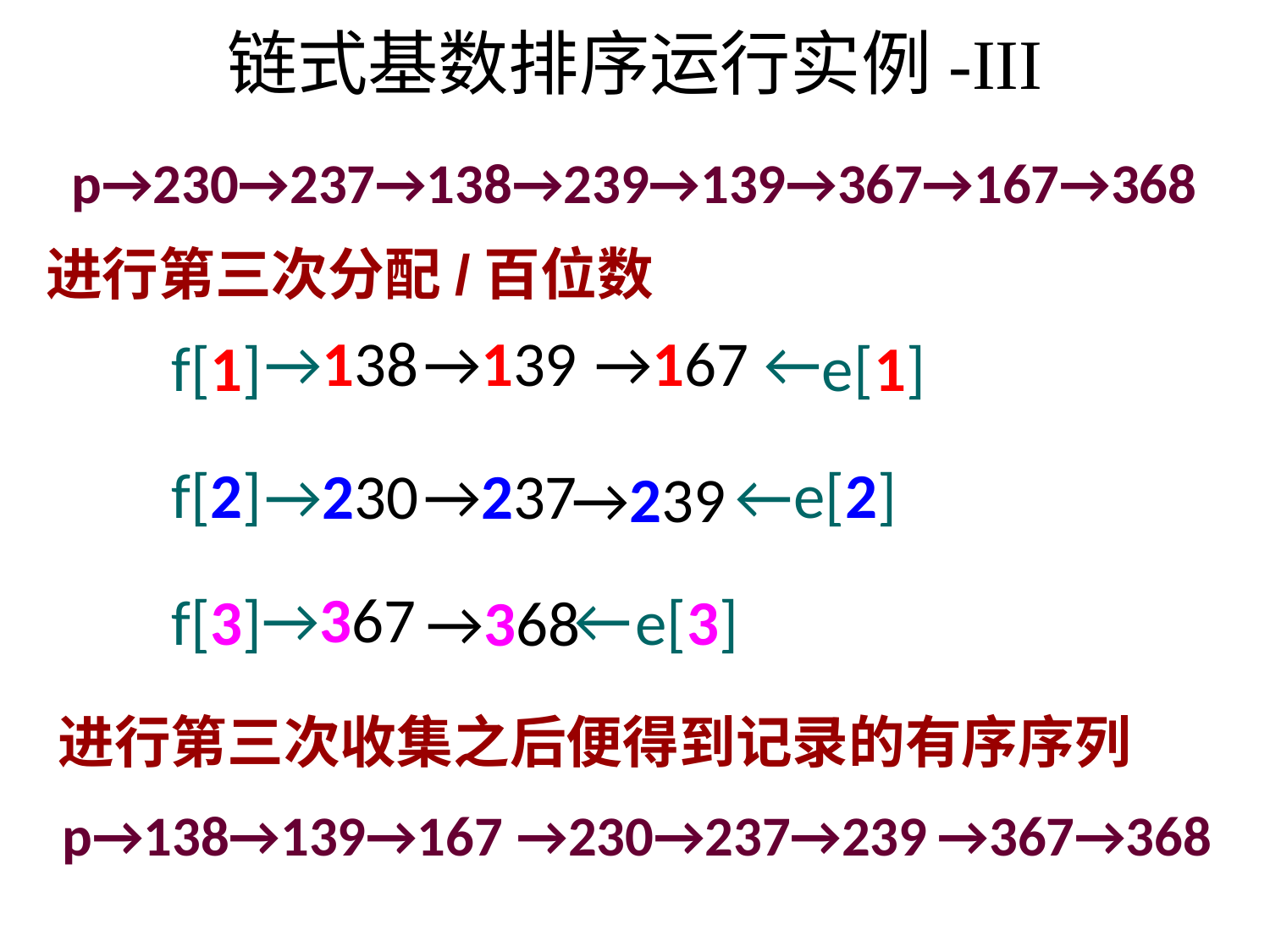

# 链式基数排序运行实例-III
p→230→237→138→239→139→367→167→368
进行第三次分配/百位数
f[1]                                       e[1]
→167
→138                        ←
→139
f[2]                                     e[2]
→230                      ←
→237
→239
f[3]                          e[3]
→367           ←
→368
  进行第三次收集之后便得到记录的有序序列
p→138→139→167
→230→237→239
→367→368